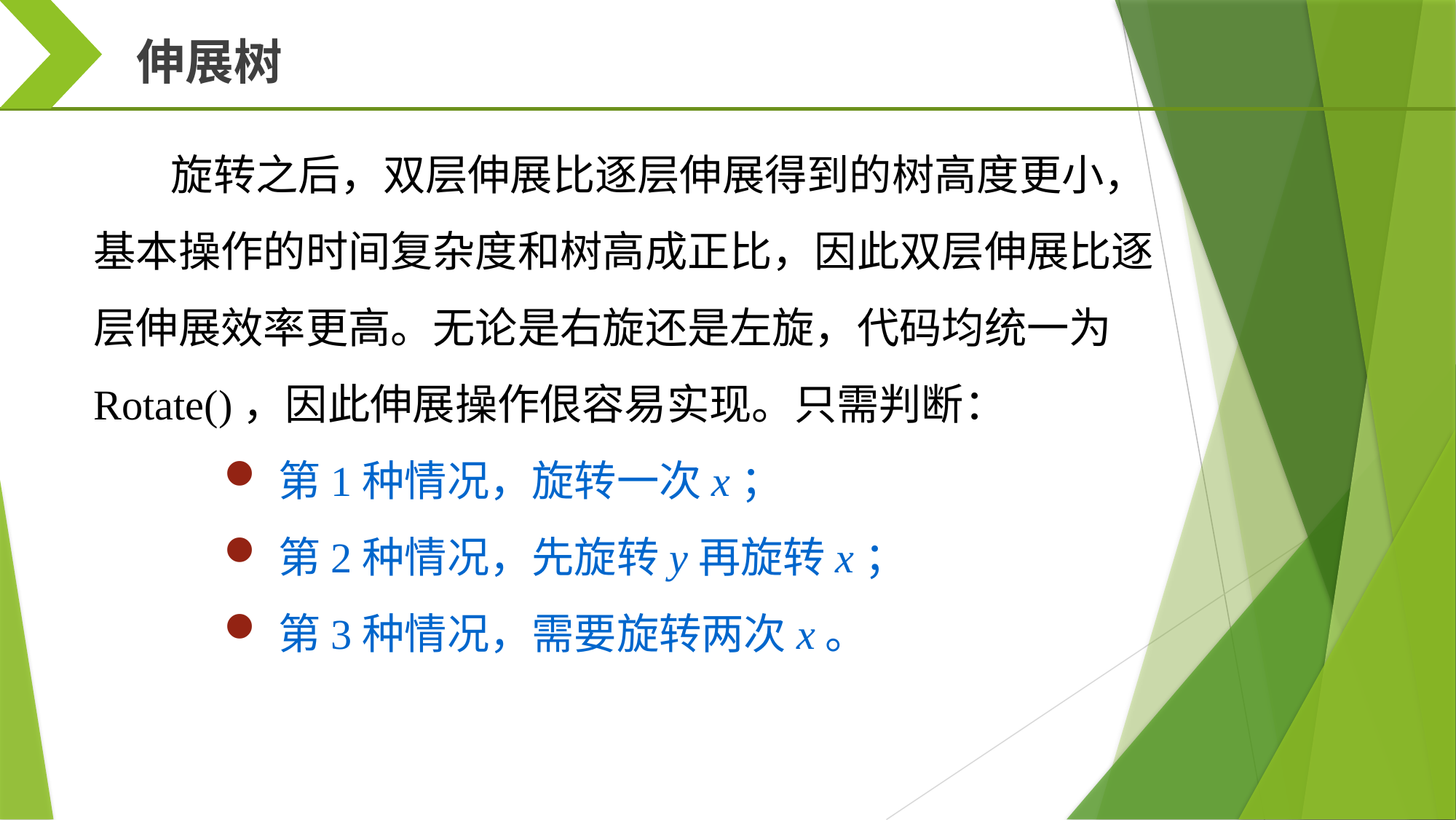

伸展树
旋转之后，双层伸展比逐层伸展得到的树高度更小，基本操作的时间复杂度和树高成正比，因此双层伸展比逐层伸展效率更高。无论是右旋还是左旋，代码均统一为Rotate()，因此伸展操作佷容易实现。只需判断：
第1种情况，旋转一次x；
第2种情况，先旋转y再旋转x；
第3种情况，需要旋转两次x。